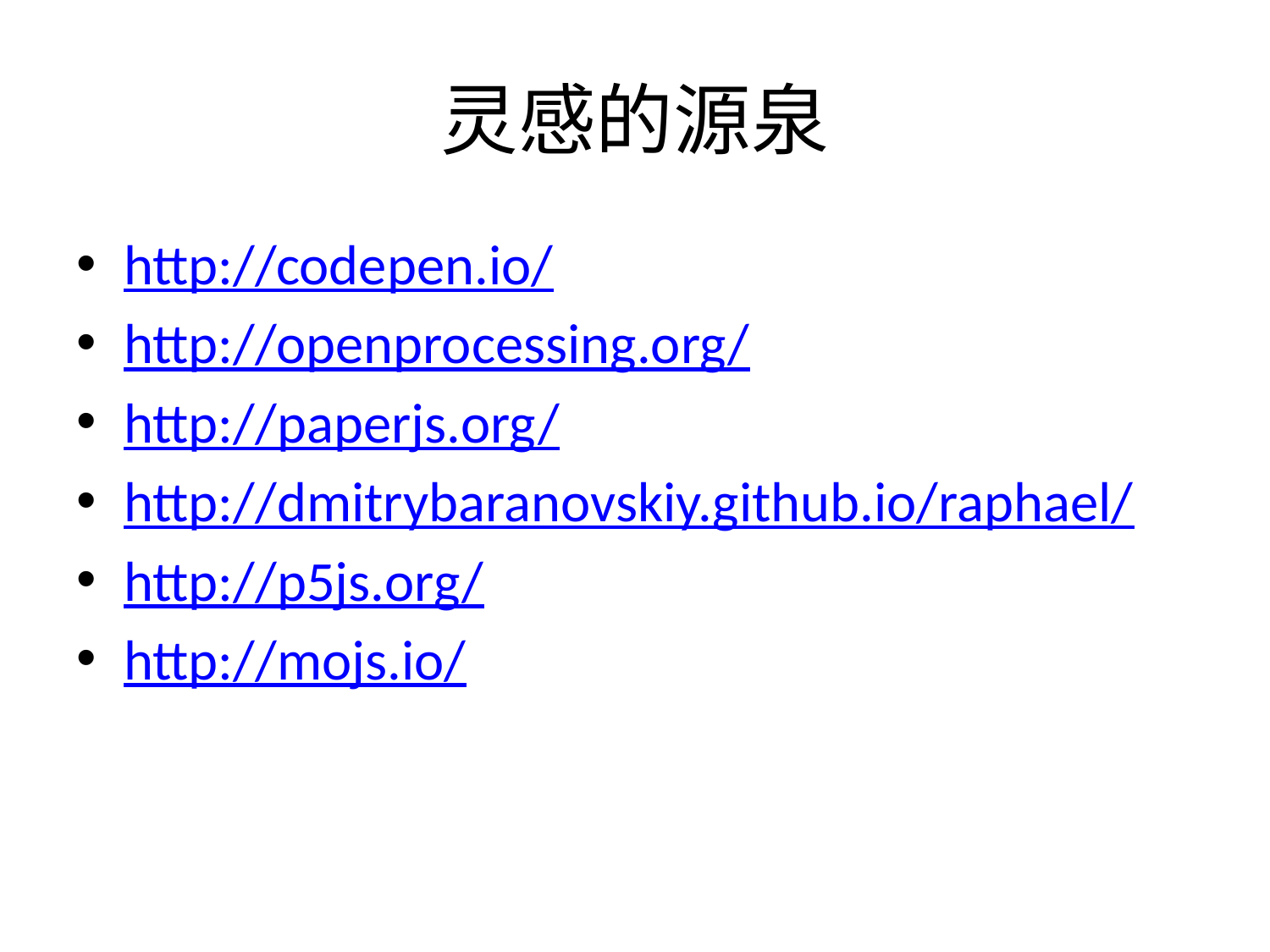

# 灵感的源泉
http://codepen.io/
http://openprocessing.org/
http://paperjs.org/
http://dmitrybaranovskiy.github.io/raphael/
http://p5js.org/
http://mojs.io/